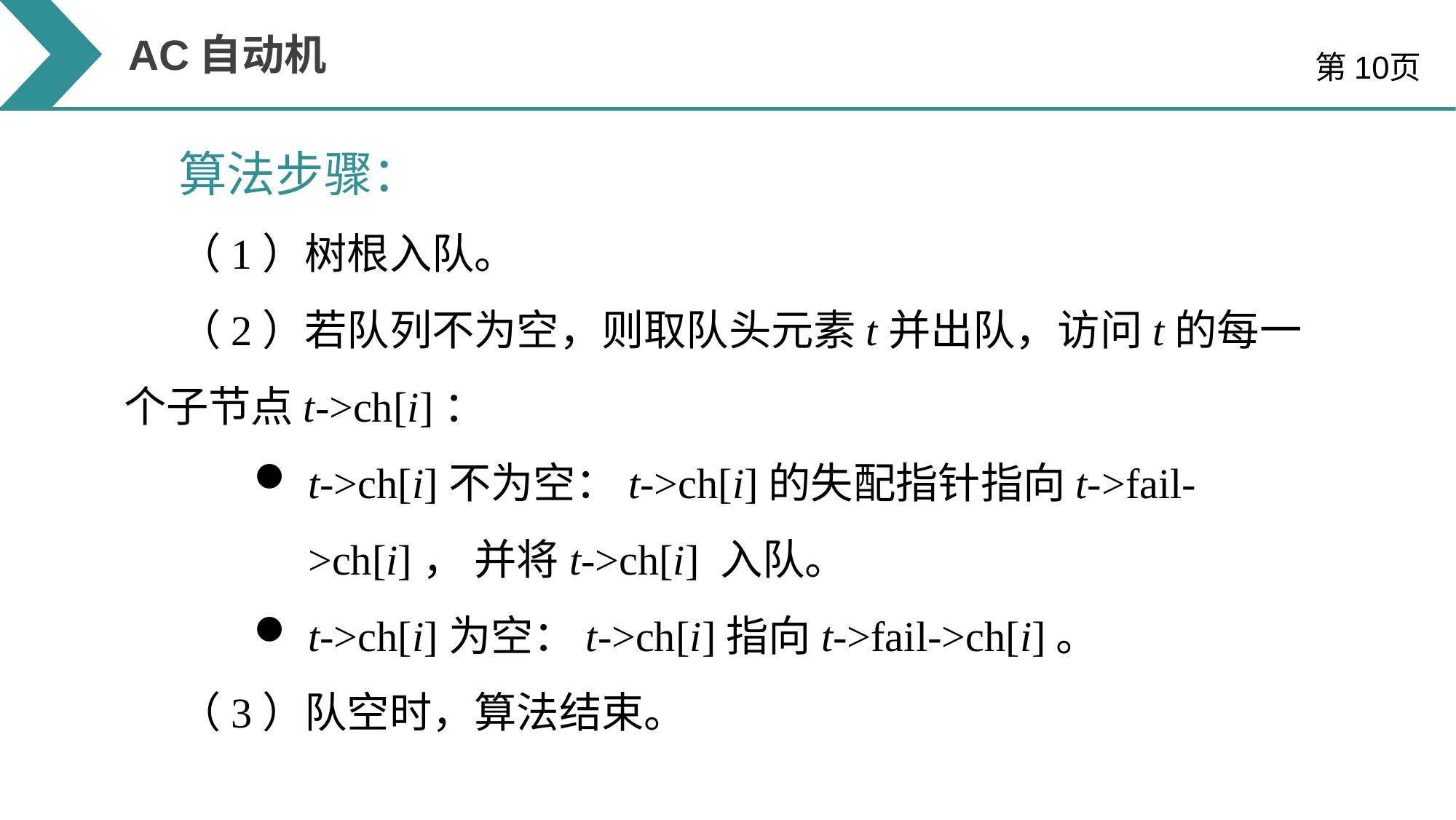

AC自动机
第10页
算法步骤：
（1）树根入队。
（2）若队列不为空，则取队头元素t并出队，访问t的每一个子节点t->ch[i]：
t->ch[i]不为空：t->ch[i]的失配指针指向t->fail->ch[i]， 并将t->ch[i] 入队。
t->ch[i]为空：t->ch[i]指向t->fail->ch[i]。
（3）队空时，算法结束。